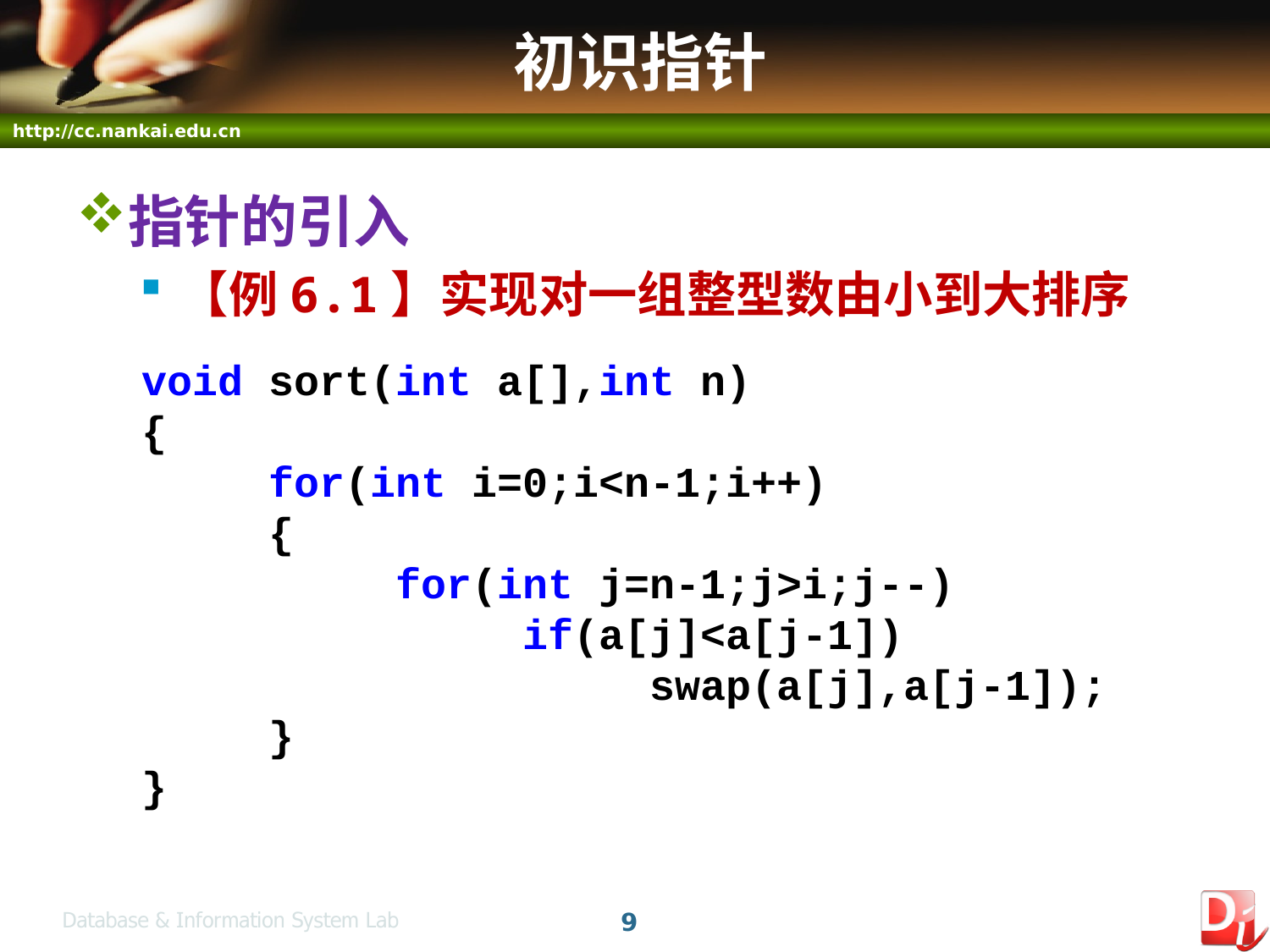

# 初识指针
指针的引入
【例6.1】实现对一组整型数由小到大排序

void sort(int a[],int n)
{
	for(int i=0;i<n-1;i++)
	{
		for(int j=n-1;j>i;j--)
			if(a[j]<a[j-1])
				swap(a[j],a[j-1]);
	}
}
9
Database & Information System Lab